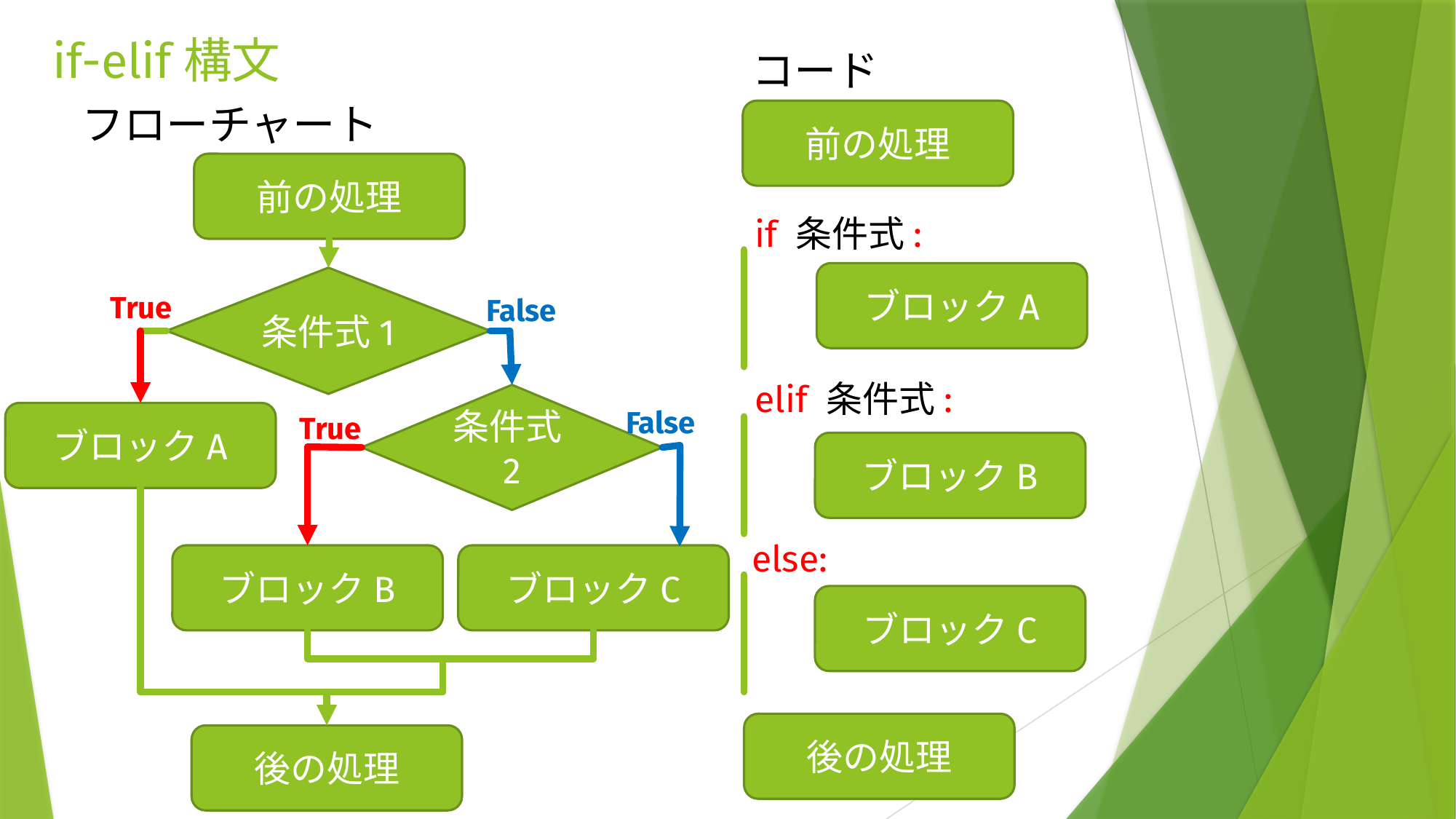

if-elif構文
コード
フローチャート
前の処理
前の処理
if 条件式:
ブロックA
条件式1
True
False
elif 条件式:
条件式2
False
ブロックA
True
ブロックB
else:
ブロックB
ブロックC
ブロックC
後の処理
後の処理